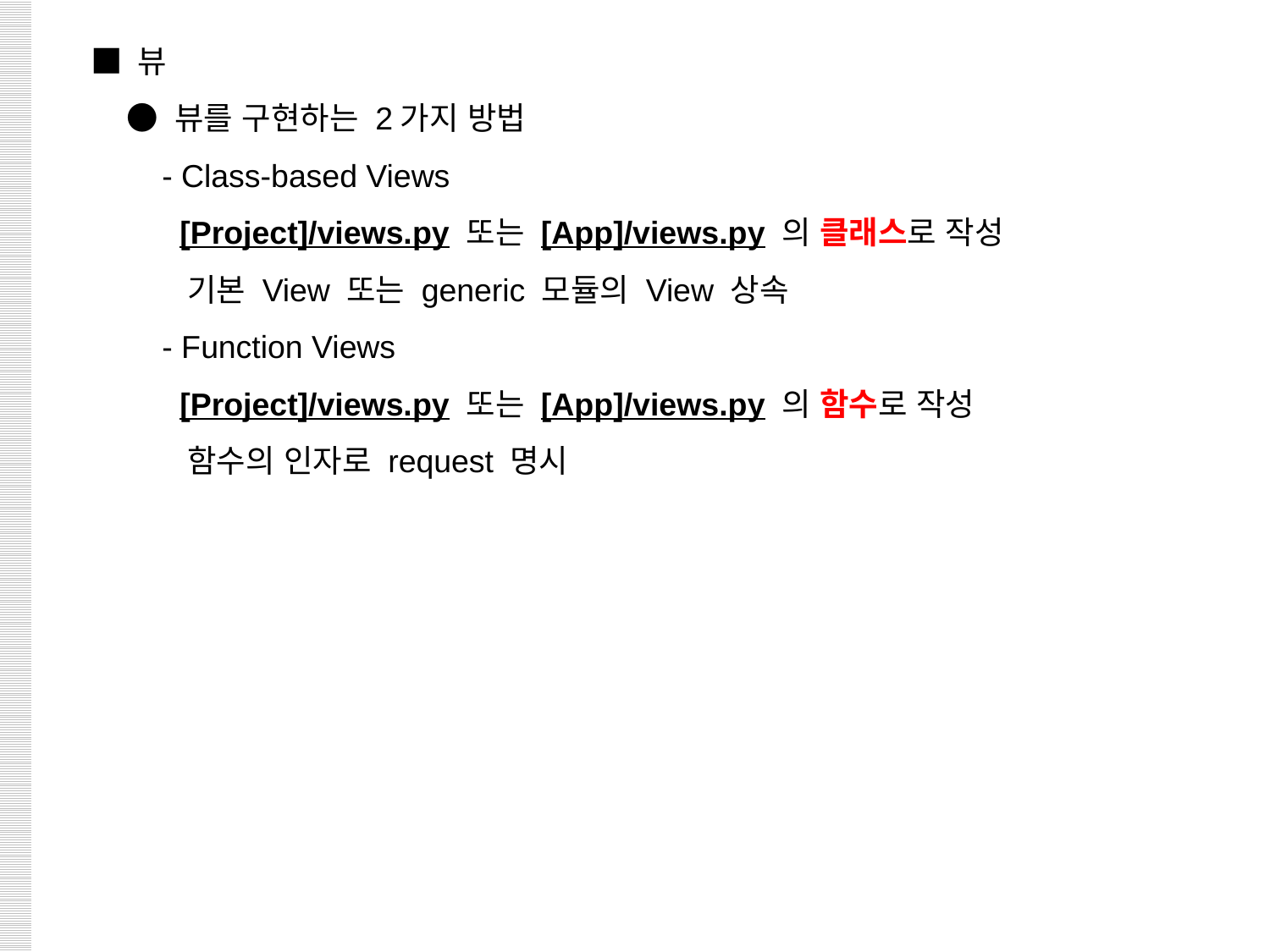

■ 뷰
    ● 뷰를 구현하는 2가지 방법
        - Class-based Views
          [Project]/views.py 또는 [App]/views.py 의 클래스로 작성
          기본 View 또는 generic 모듈의 View 상속
        - Function Views
          [Project]/views.py 또는 [App]/views.py 의 함수로 작성
          함수의 인자로 request 명시